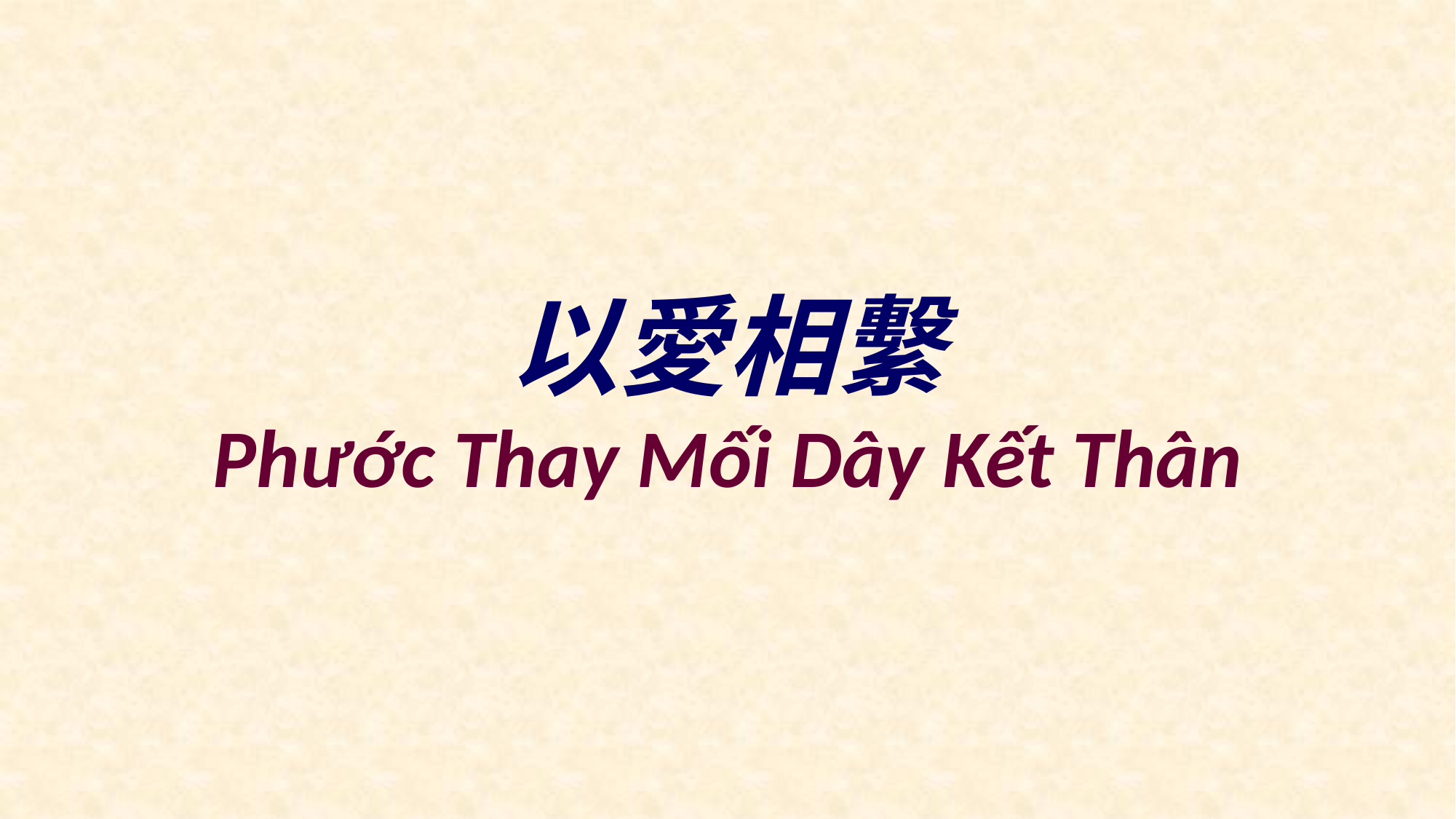

以愛相繫
Phước Thay Mối Dây Kết Thân